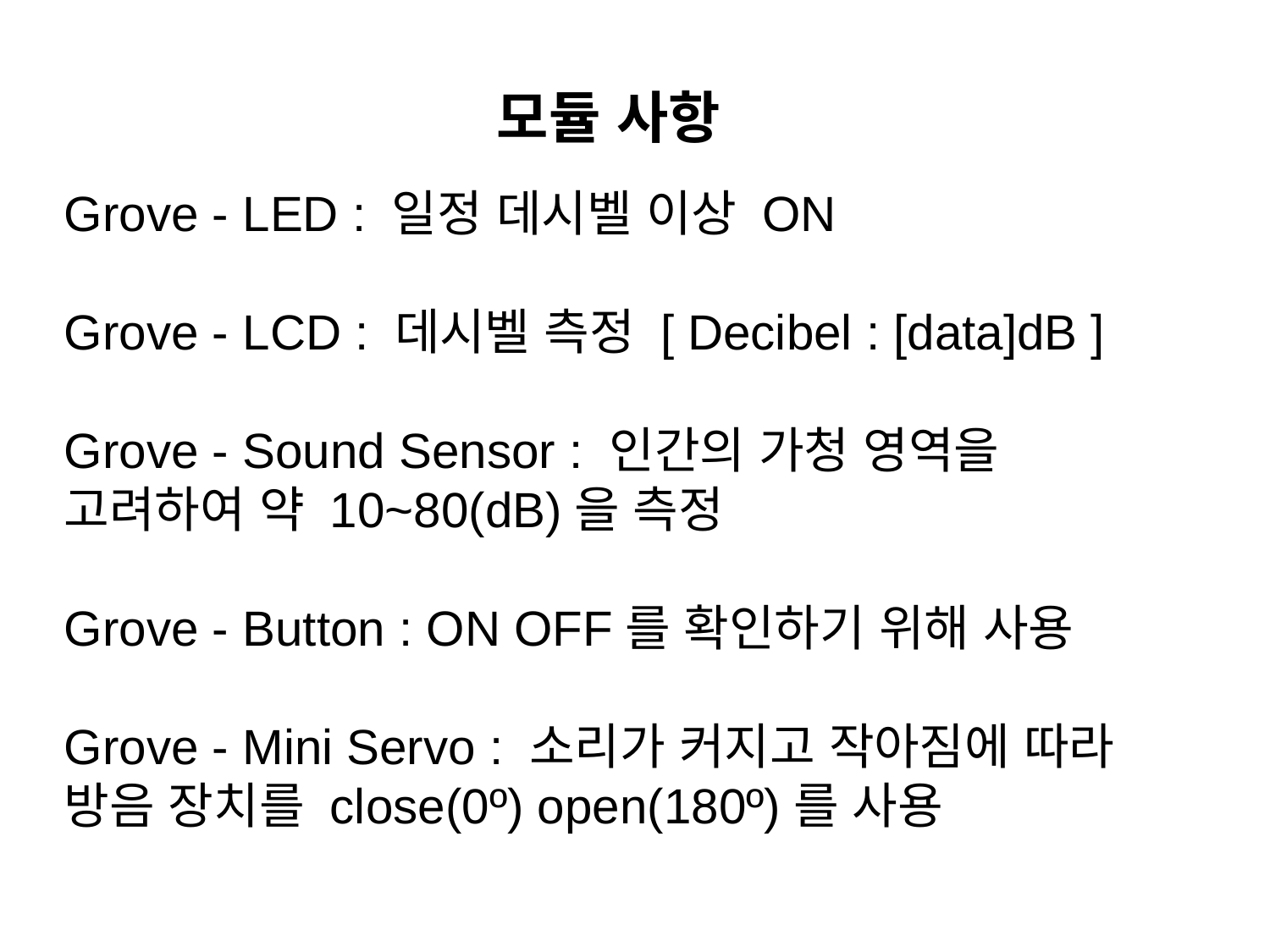

모듈 사항
Grove - LED : 일정 데시벨 이상 ON

Grove - LCD : 데시벨 측정 [ Decibel : [data]dB ]

Grove - Sound Sensor : 인간의 가청 영역을 고려하여 약 10~80(dB)을 측정

Grove - Button : ON OFF를 확인하기 위해 사용

Grove - Mini Servo : 소리가 커지고 작아짐에 따라 방음 장치를 close(0º) open(180º)를 사용